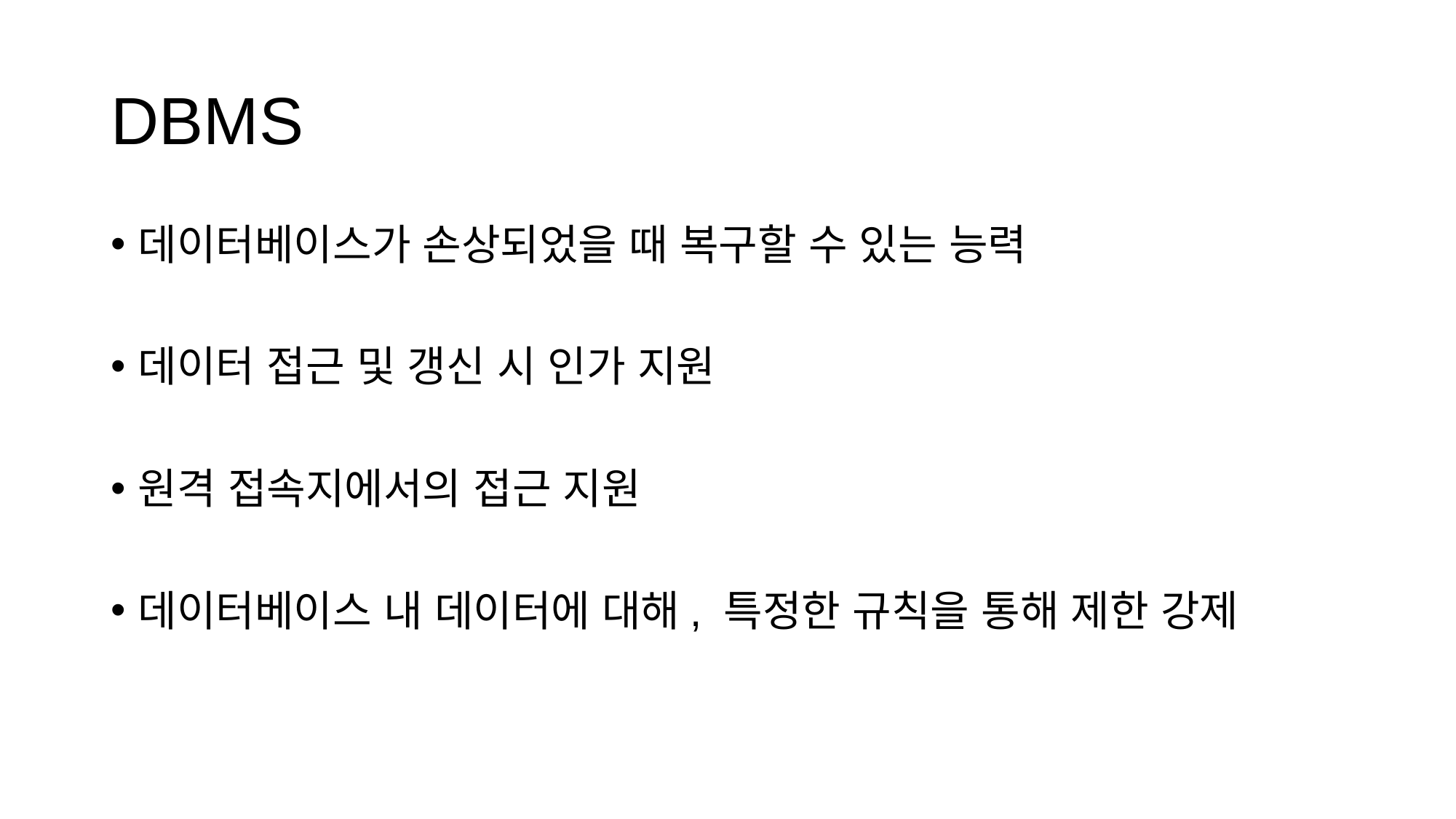

# DBMS
데이터베이스가 손상되었을 때 복구할 수 있는 능력

데이터 접근 및 갱신 시 인가 지원

원격 접속지에서의 접근 지원

데이터베이스 내 데이터에 대해, 특정한 규칙을 통해 제한 강제